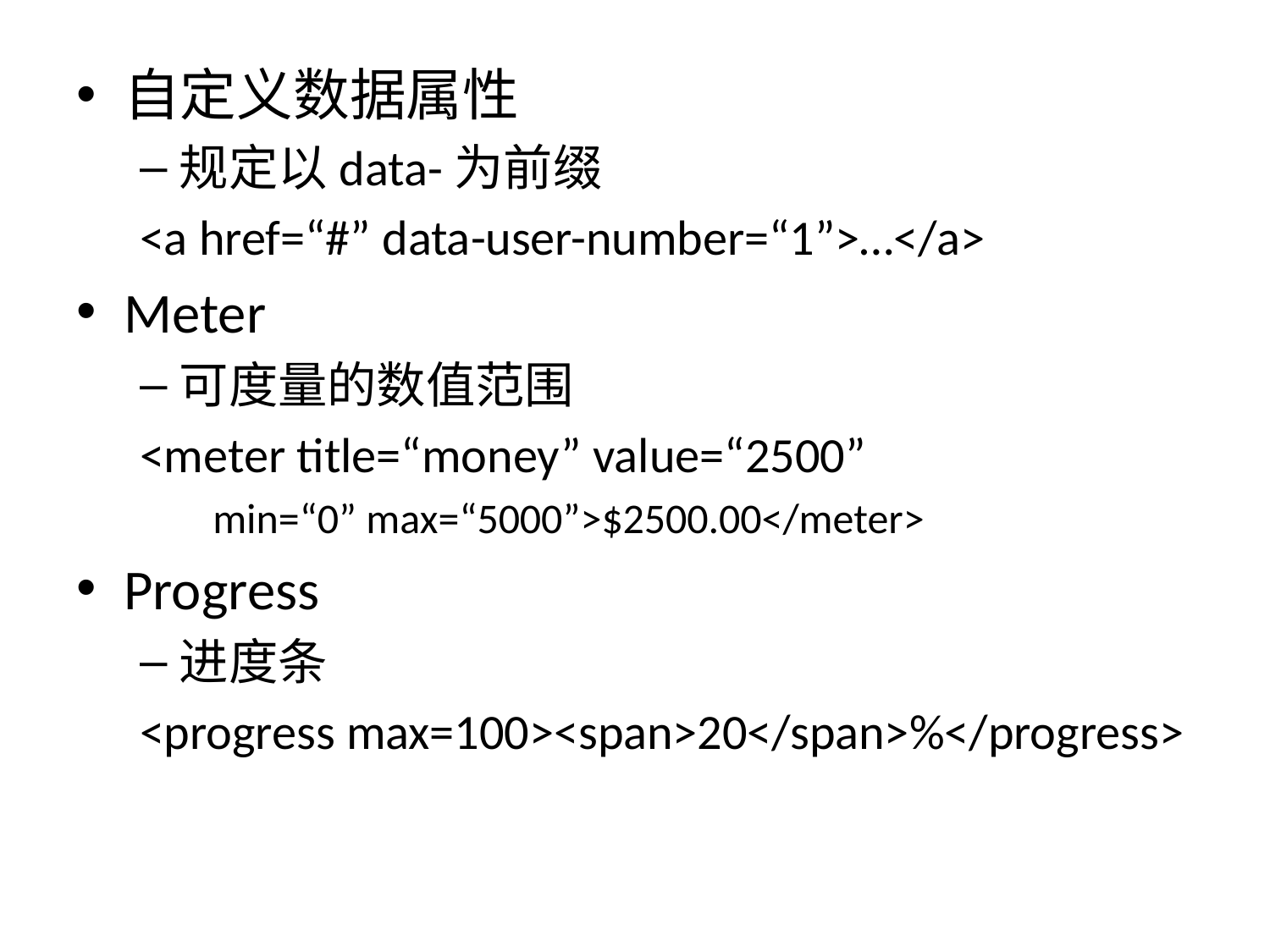

自定义数据属性
规定以data-为前缀
<a href=“#” data-user-number=“1”>…</a>
Meter
可度量的数值范围
<meter title=“money” value=“2500”
 min=“0” max=“5000”>$2500.00</meter>
Progress
进度条
<progress max=100><span>20</span>%</progress>